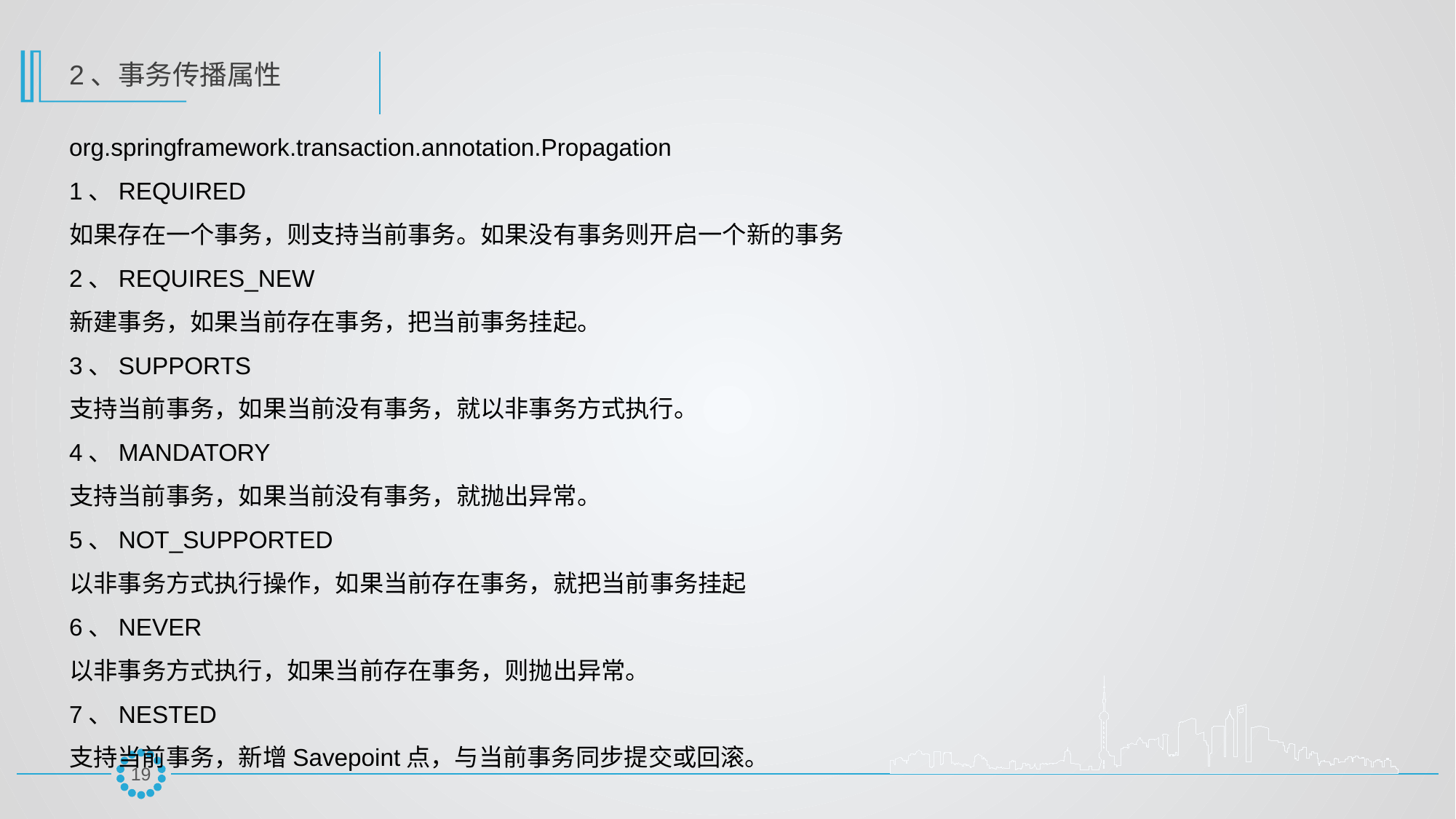

2、事务传播属性
org.springframework.transaction.annotation.Propagation
1、REQUIRED
如果存在一个事务，则支持当前事务。如果没有事务则开启一个新的事务
2、REQUIRES_NEW
新建事务，如果当前存在事务，把当前事务挂起。
3、SUPPORTS
支持当前事务，如果当前没有事务，就以非事务方式执行。
4、MANDATORY
支持当前事务，如果当前没有事务，就抛出异常。
5、NOT_SUPPORTED
以非事务方式执行操作，如果当前存在事务，就把当前事务挂起
6、NEVER
以非事务方式执行，如果当前存在事务，则抛出异常。
7、NESTED
支持当前事务，新增Savepoint点，与当前事务同步提交或回滚。
19